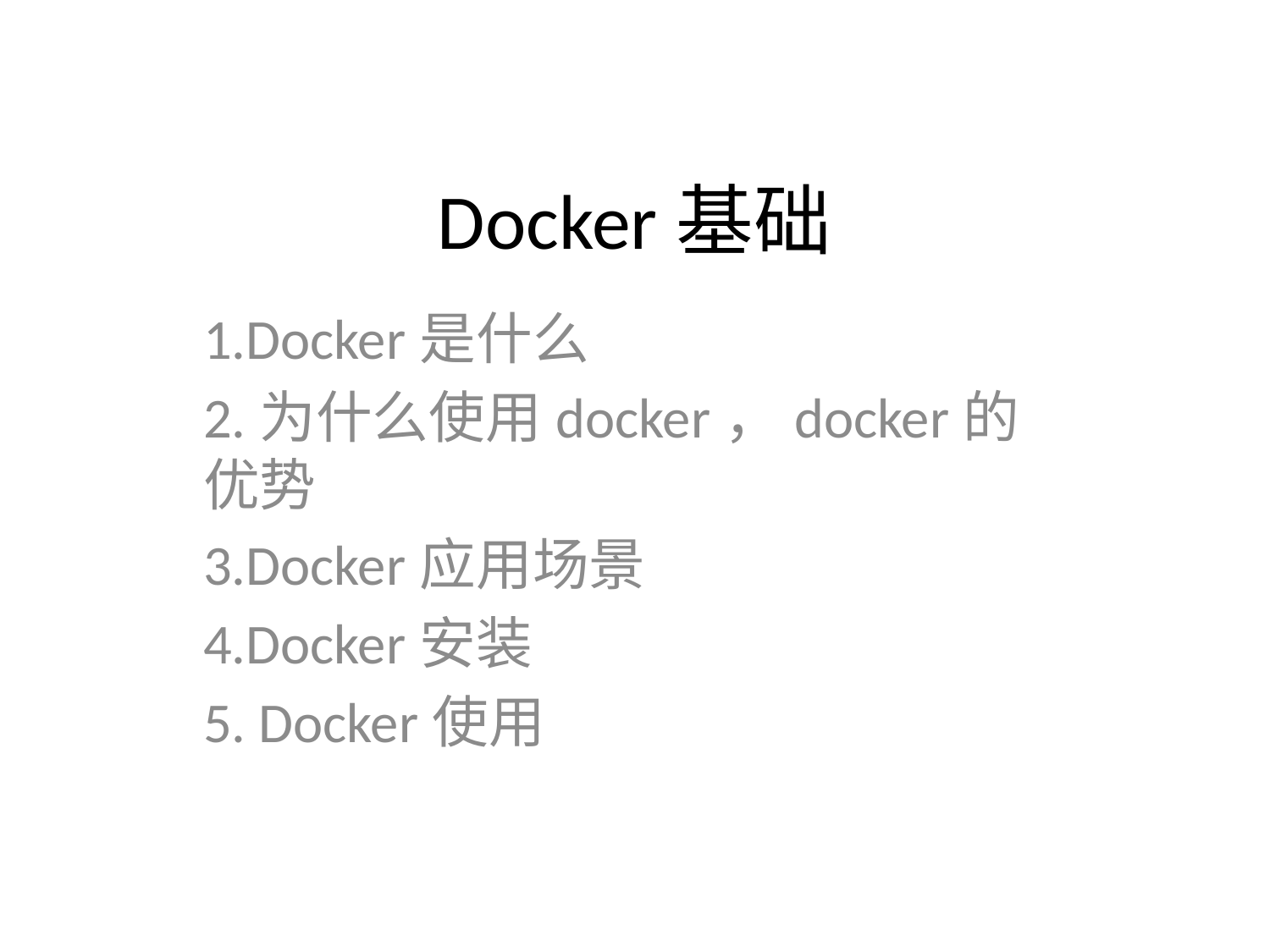

# Docker基础
1.Docker是什么
2.为什么使用docker，docker的优势
3.Docker应用场景
4.Docker安装
5. Docker使用